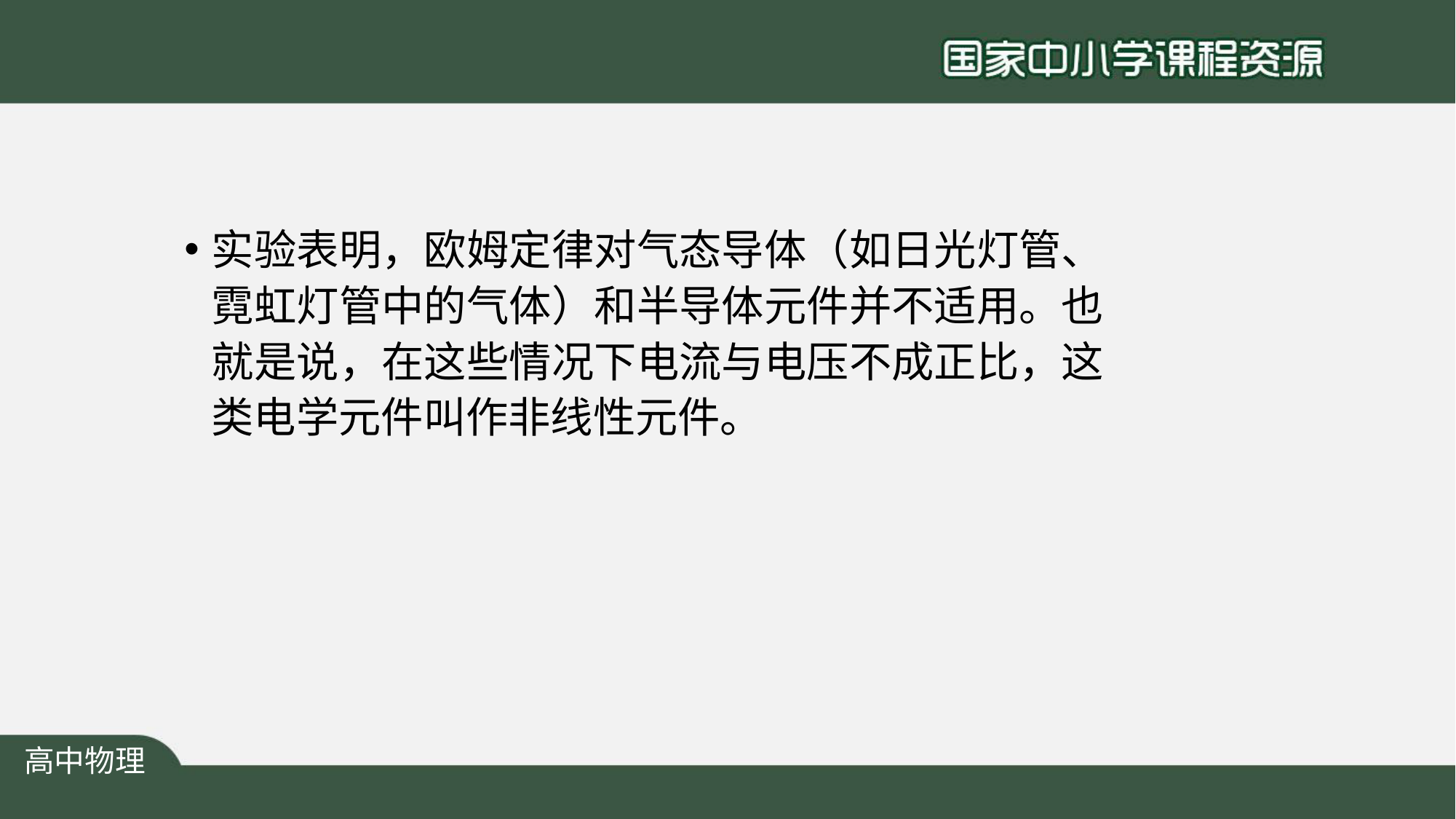

实验表明，欧姆定律对气态导体（如日光灯管、 霓虹灯管中的气体）和半导体元件并不适用。也 就是说，在这些情况下电流与电压不成正比，这 类电学元件叫作非线性元件。
高中物理